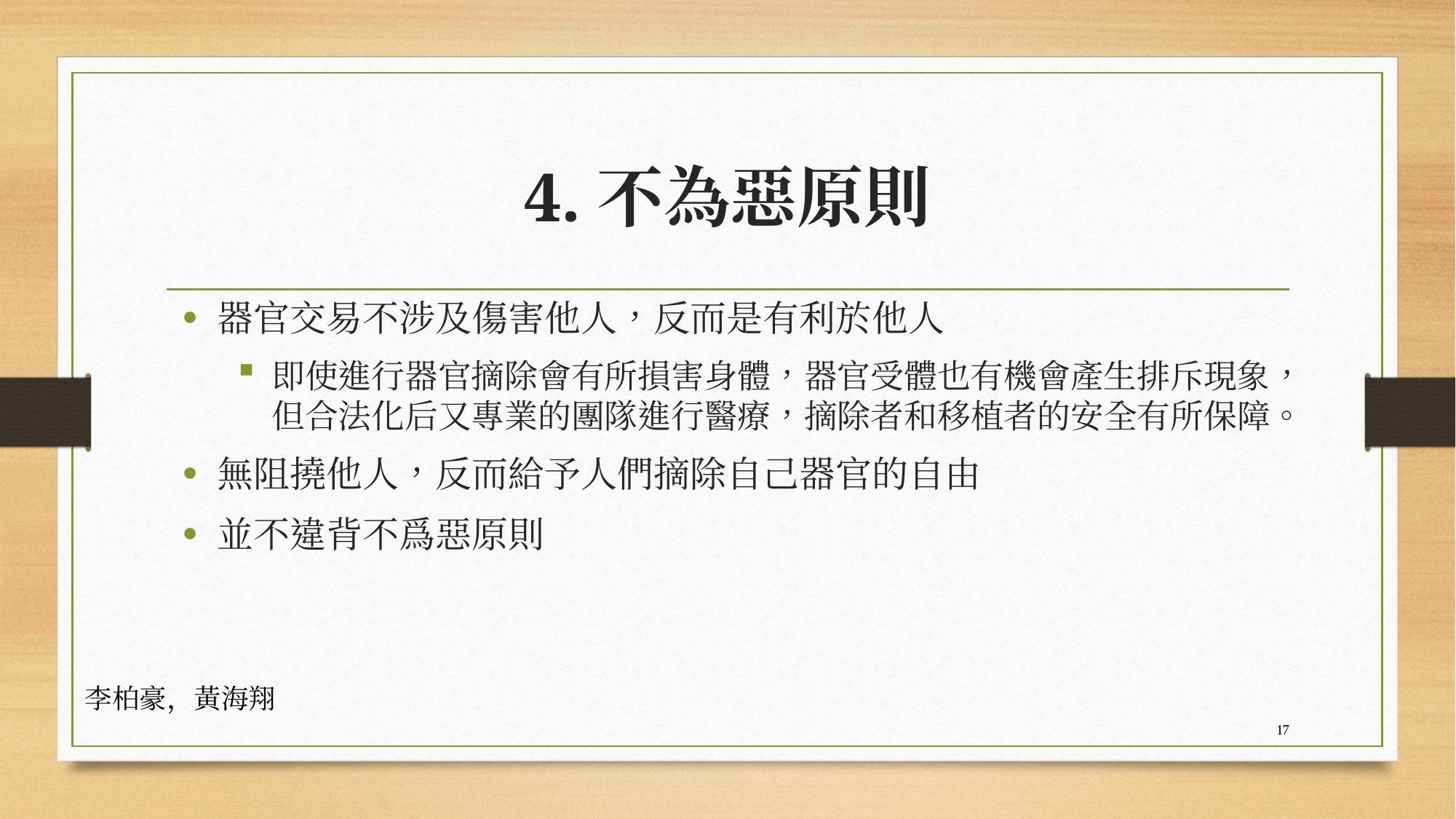

# 4.不為惡原則
器官交易不涉及傷害他人，反而是有利於他人
即使進行器官摘除會有所損害身體，器官受體也有機會產生排斥現象，但合法化后又專業的團隊進行醫療，摘除者和移植者的安全有所保障。
無阻撓他人，反而給予人們摘除自己器官的自由
並不違背不爲惡原則
李柏豪，黃海翔
17